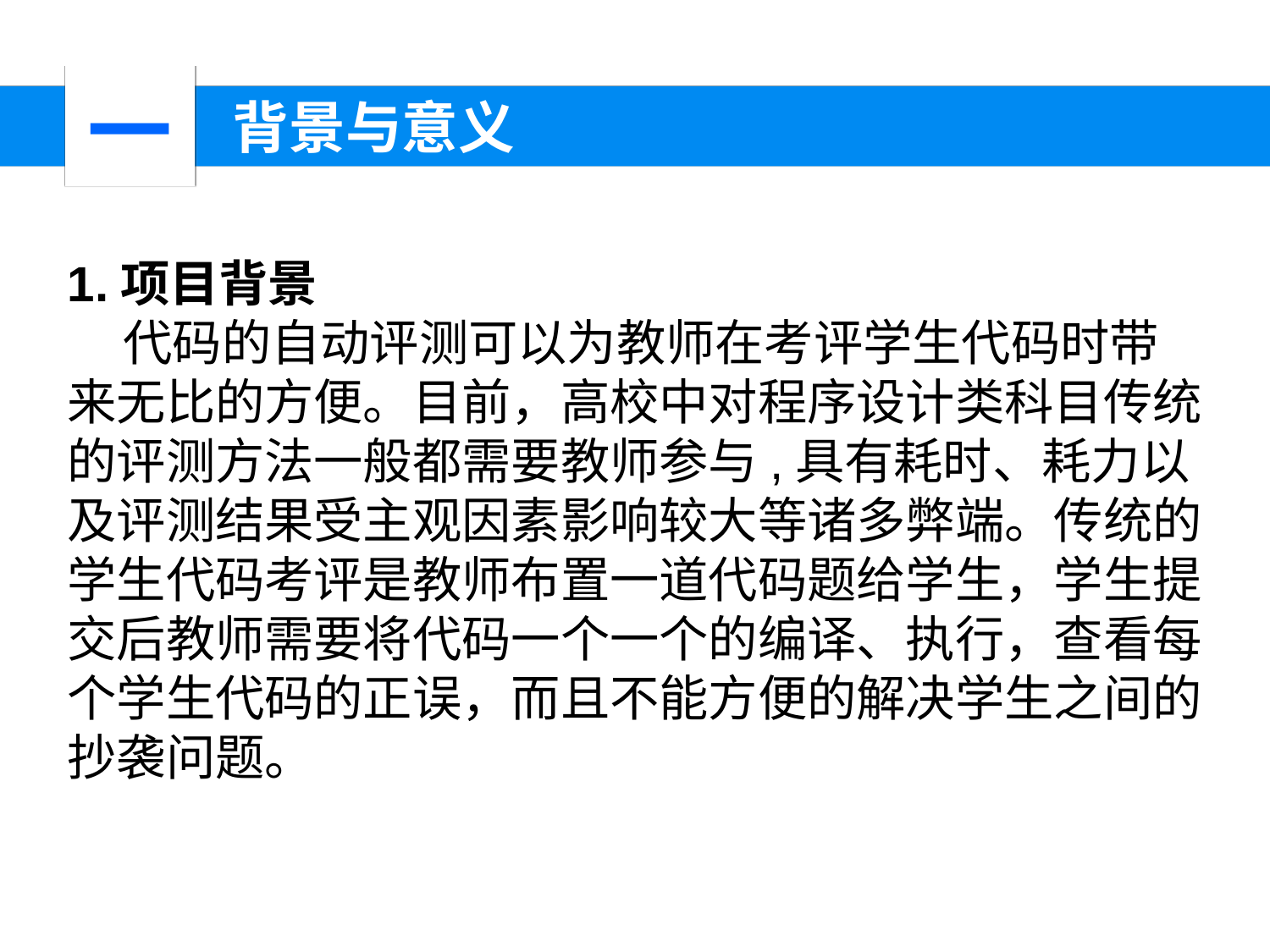

一
                背景与意义
1.项目背景
    代码的自动评测可以为教师在考评学生代码时带来无比的方便。目前，高校中对程序设计类科目传统的评测方法一般都需要教师参与,具有耗时、耗力以及评测结果受主观因素影响较大等诸多弊端。传统的学生代码考评是教师布置一道代码题给学生，学生提交后教师需要将代码一个一个的编译、执行，查看每个学生代码的正误，而且不能方便的解决学生之间的抄袭问题。